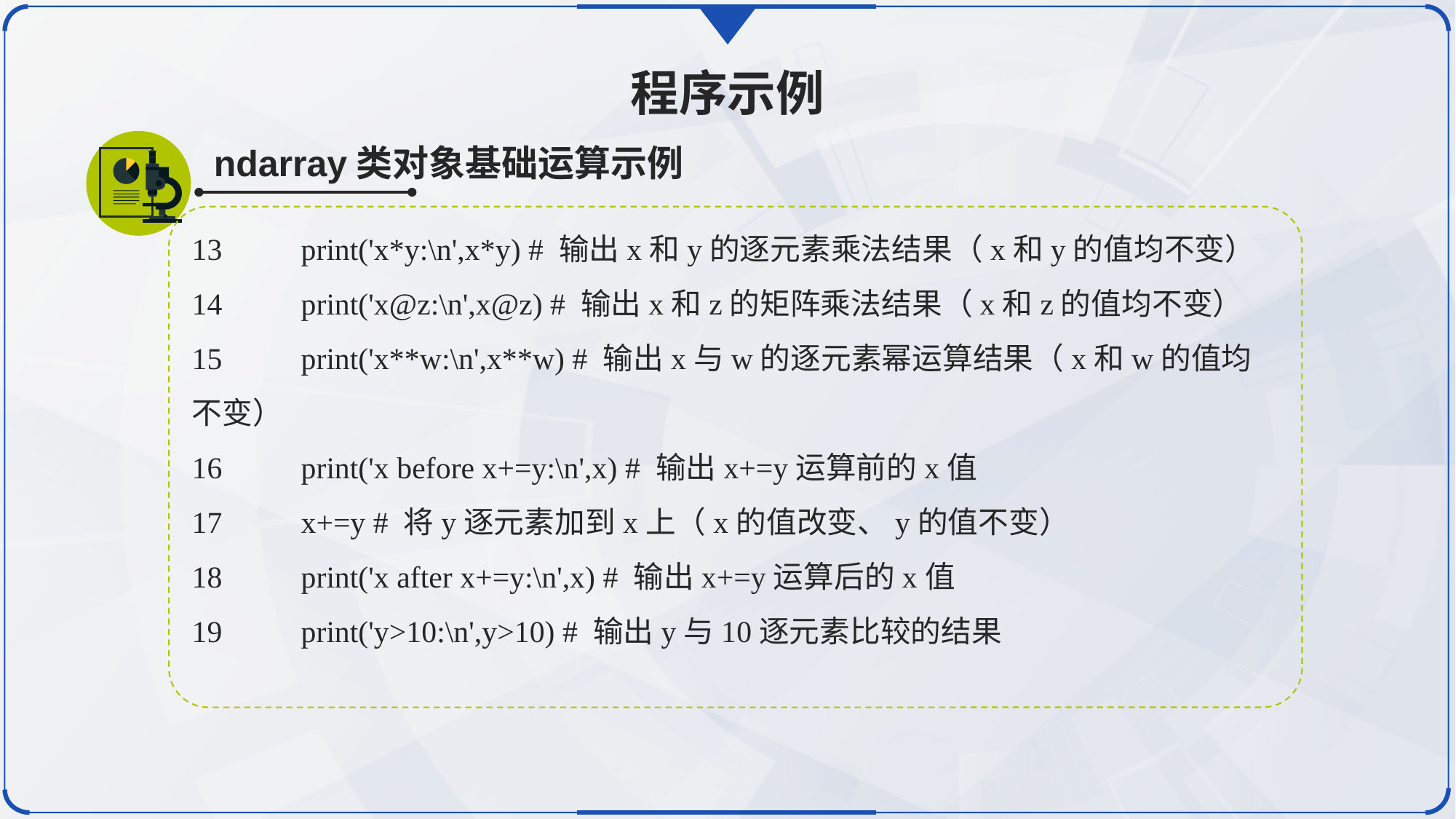

程序示例

ndarray类对象基础运算示例

13	print('x*y:\n',x*y) # 输出x和y的逐元素乘法结果（x和y的值均不变）
14	print('x@z:\n',x@z) # 输出x和z的矩阵乘法结果（x和z的值均不变）
15	print('x**w:\n',x**w) # 输出x与w的逐元素幂运算结果（x和w的值均不变）
16	print('x before x+=y:\n',x) # 输出x+=y运算前的x值
17	x+=y # 将y逐元素加到x上（x的值改变、y的值不变）
18	print('x after x+=y:\n',x) # 输出x+=y运算后的x值
19	print('y>10:\n',y>10) # 输出y与10逐元素比较的结果